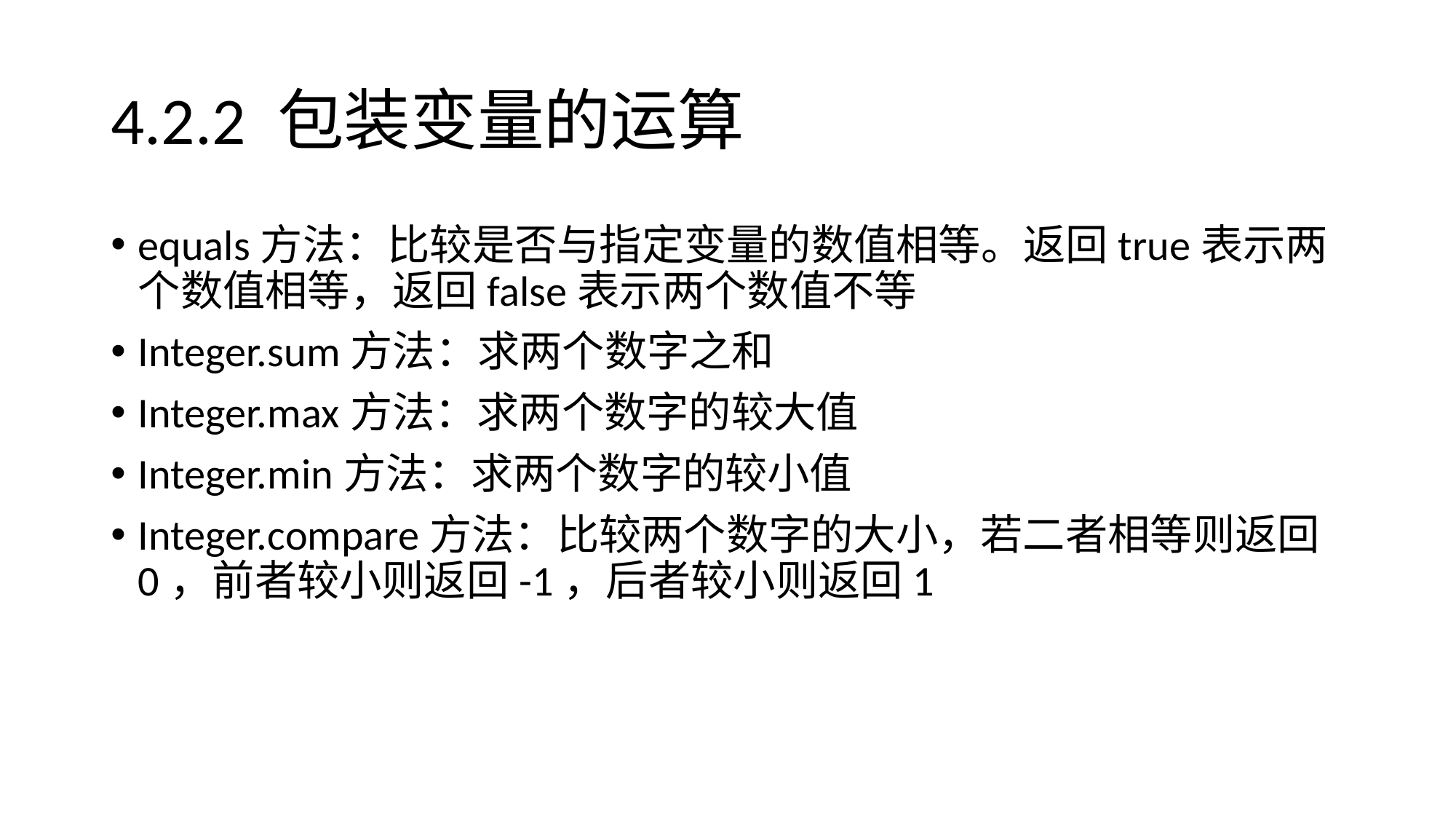

# 4.2.2 包装变量的运算
equals方法：比较是否与指定变量的数值相等。返回true表示两个数值相等，返回false表示两个数值不等
Integer.sum方法：求两个数字之和
Integer.max方法：求两个数字的较大值
Integer.min方法：求两个数字的较小值
Integer.compare方法：比较两个数字的大小，若二者相等则返回0，前者较小则返回-1，后者较小则返回1